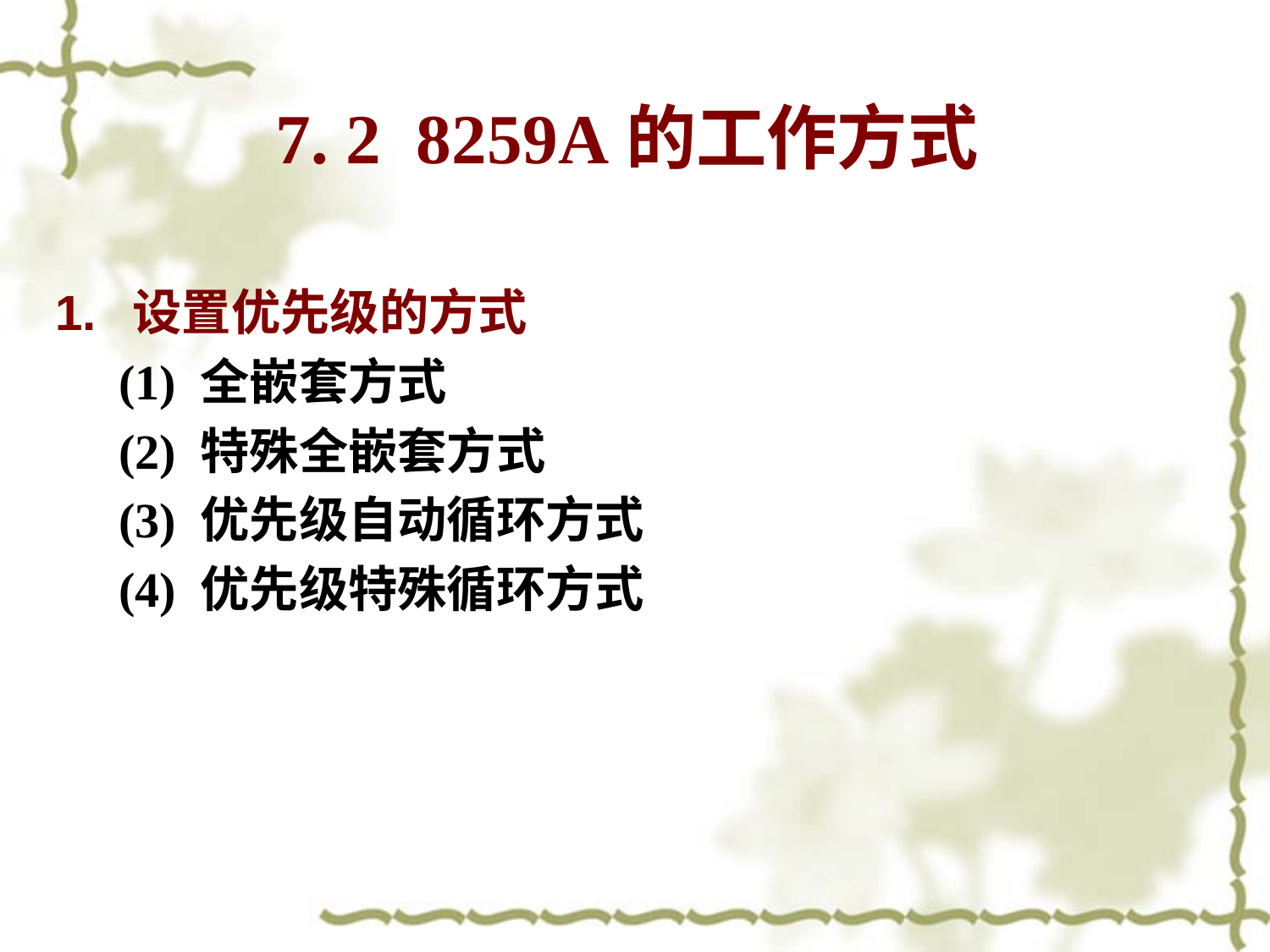

# 7. 2  8259A的工作方式
1.  设置优先级的方式
(1) 全嵌套方式
(2) 特殊全嵌套方式
(3) 优先级自动循环方式
(4) 优先级特殊循环方式
26